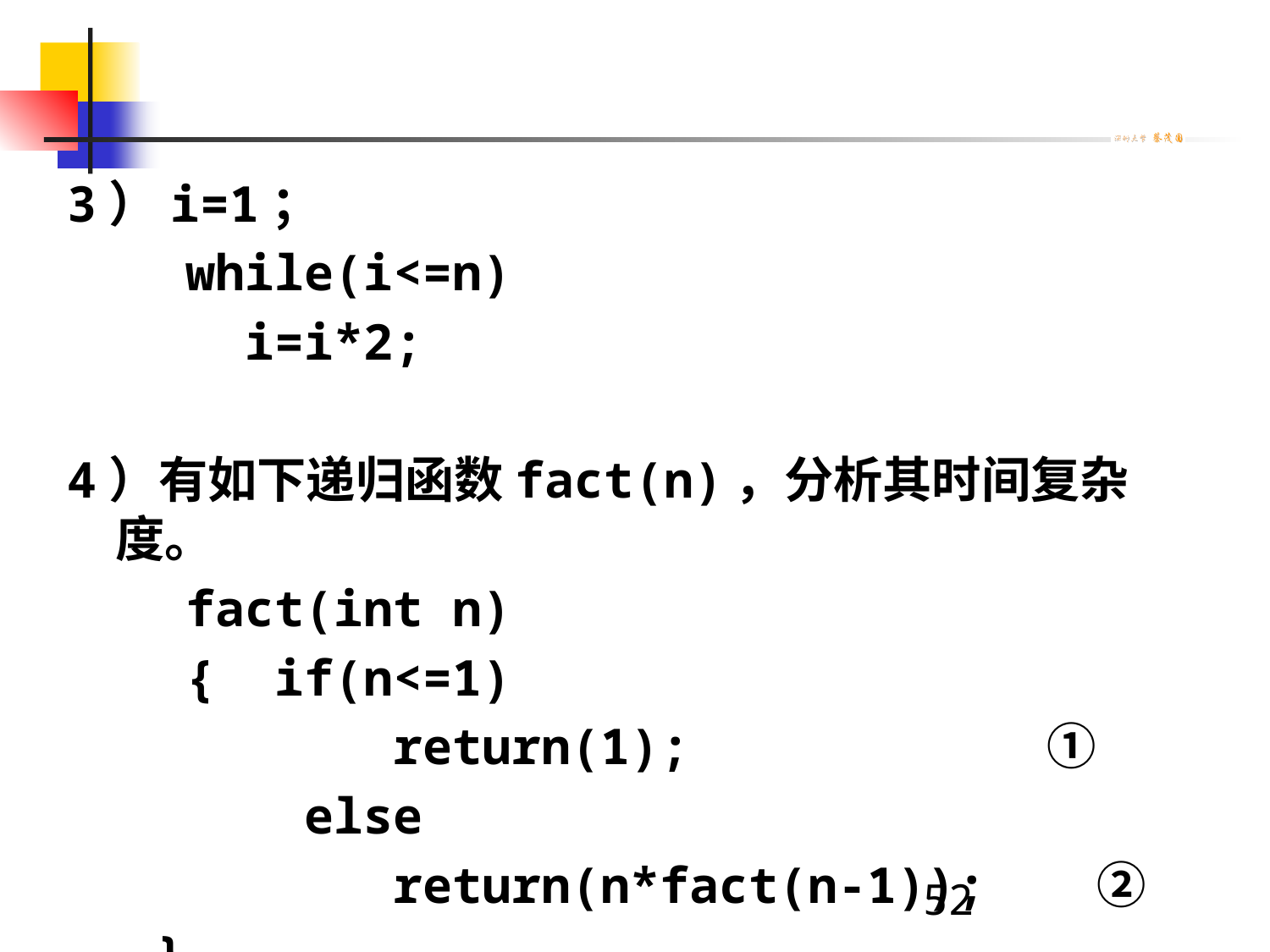

3）i=1；
    while(i<=n)
      i=i*2;

4）有如下递归函数fact(n)，分析其时间复杂度。
    fact(int n)
    {  if(n<=1)
           return(1);　　　　　　　①
        else
           return(n*fact(n-1));　　②
   }

52